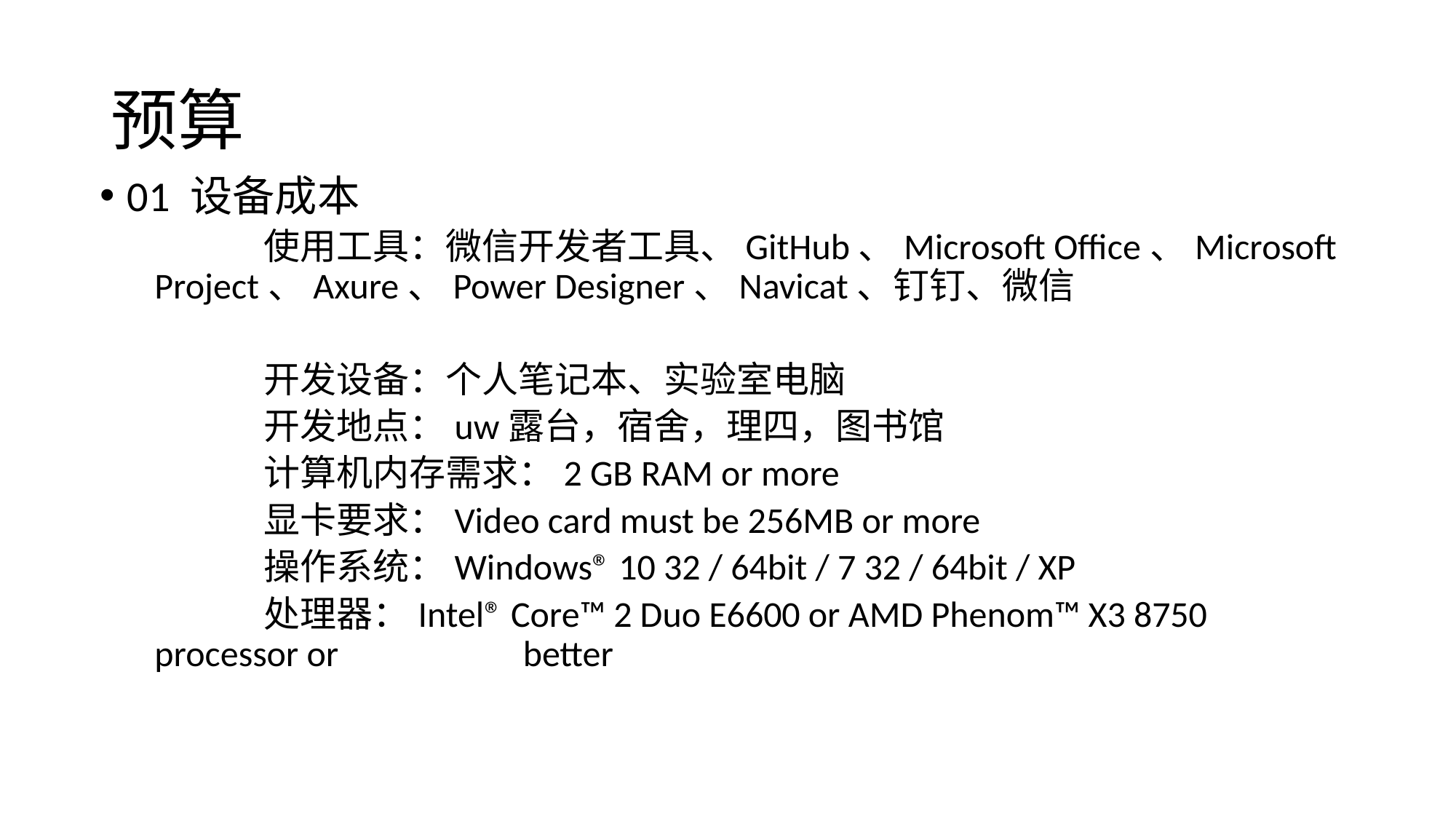

# 预算
01 设备成本
	使用工具：微信开发者工具、GitHub、Microsoft Office、Microsoft Project、Axure、Power Designer、Navicat、钉钉、微信

	开发设备：个人笔记本、实验室电脑
	开发地点：uw露台，宿舍，理四，图书馆
	计算机内存需求：2 GB RAM or more
	显卡要求：Video card must be 256MB or more
	操作系统：Windows® 10 32 / 64bit / 7 32 / 64bit / XP
	处理器：Intel® Core™ 2 Duo E6600 or AMD Phenom™ X3 8750 processor or 		     better